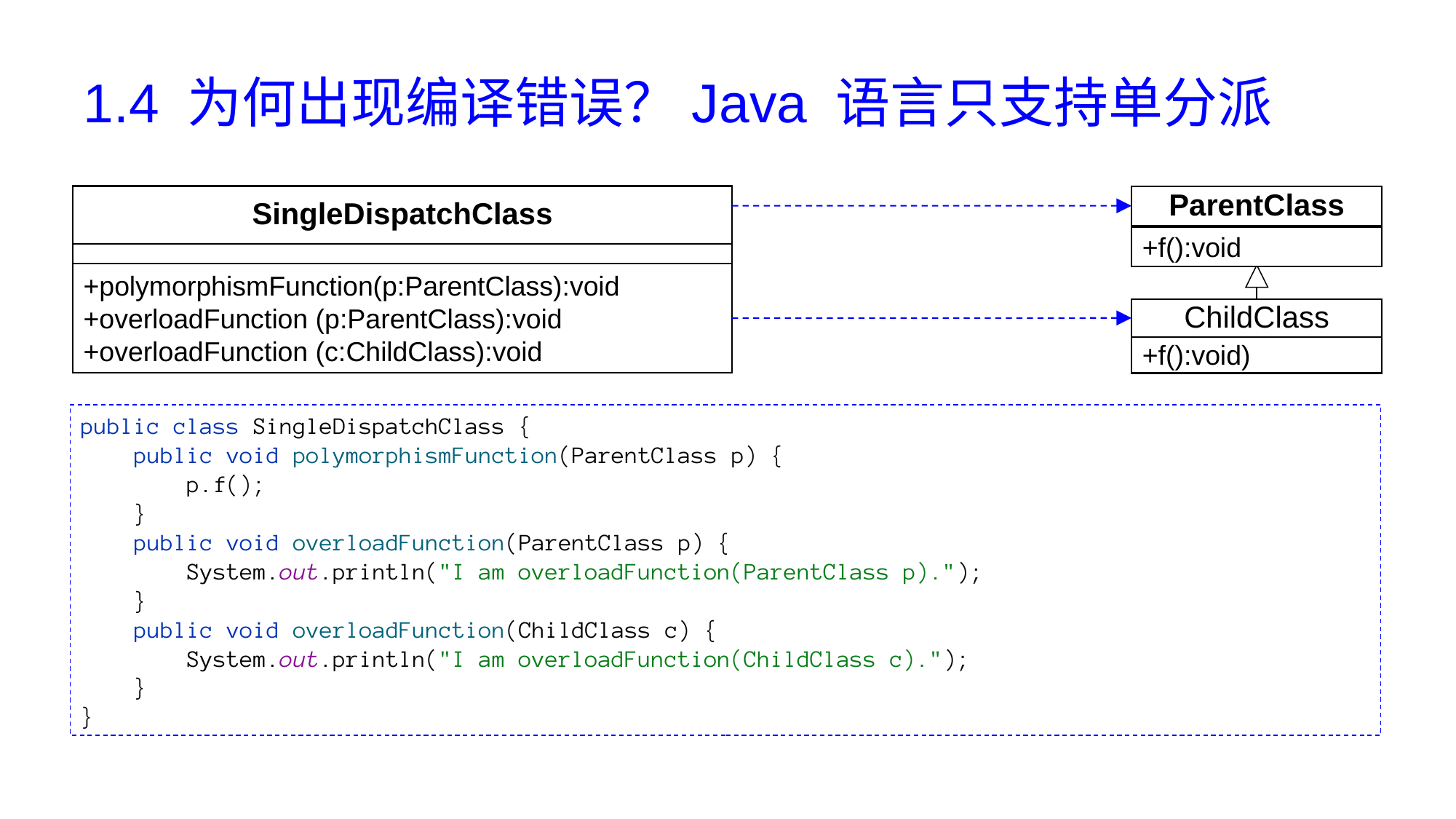

# 1.4 为何出现编译错误？Java 语言只支持单分派
SingleDispatchClass

+polymorphismFunction(p:ParentClass):void
+overloadFunction (p:ParentClass):void
+overloadFunction (c:ChildClass):void
ParentClass
+f():void

ChildClass
+f():void)
public class SingleDispatchClass {
    public void polymorphismFunction(ParentClass p) {
        p.f();
    }
    public void overloadFunction(ParentClass p) {
        System.out.println("I am overloadFunction(ParentClass p).");
    }
    public void overloadFunction(ChildClass c) {
        System.out.println("I am overloadFunction(ChildClass c).");
    }
}
22